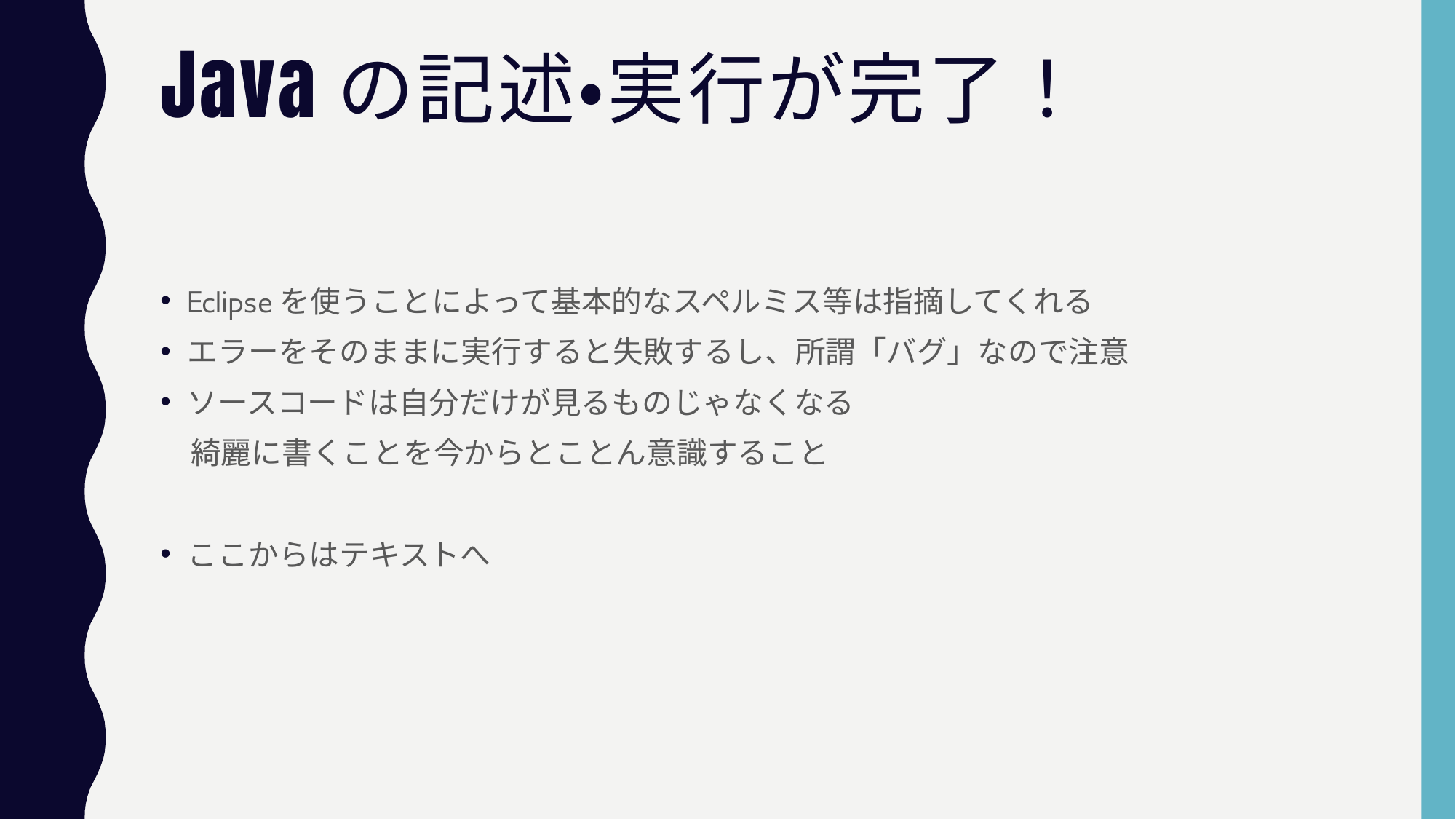

# Javaの記述・実行が完了！
Eclipseを使うことによって基本的なスペルミス等は指摘してくれる
エラーをそのままに実行すると失敗するし、所謂「バグ」なので注意
ソースコードは自分だけが見るものじゃなくなる
　綺麗に書くことを今からとことん意識すること

ここからはテキストへ